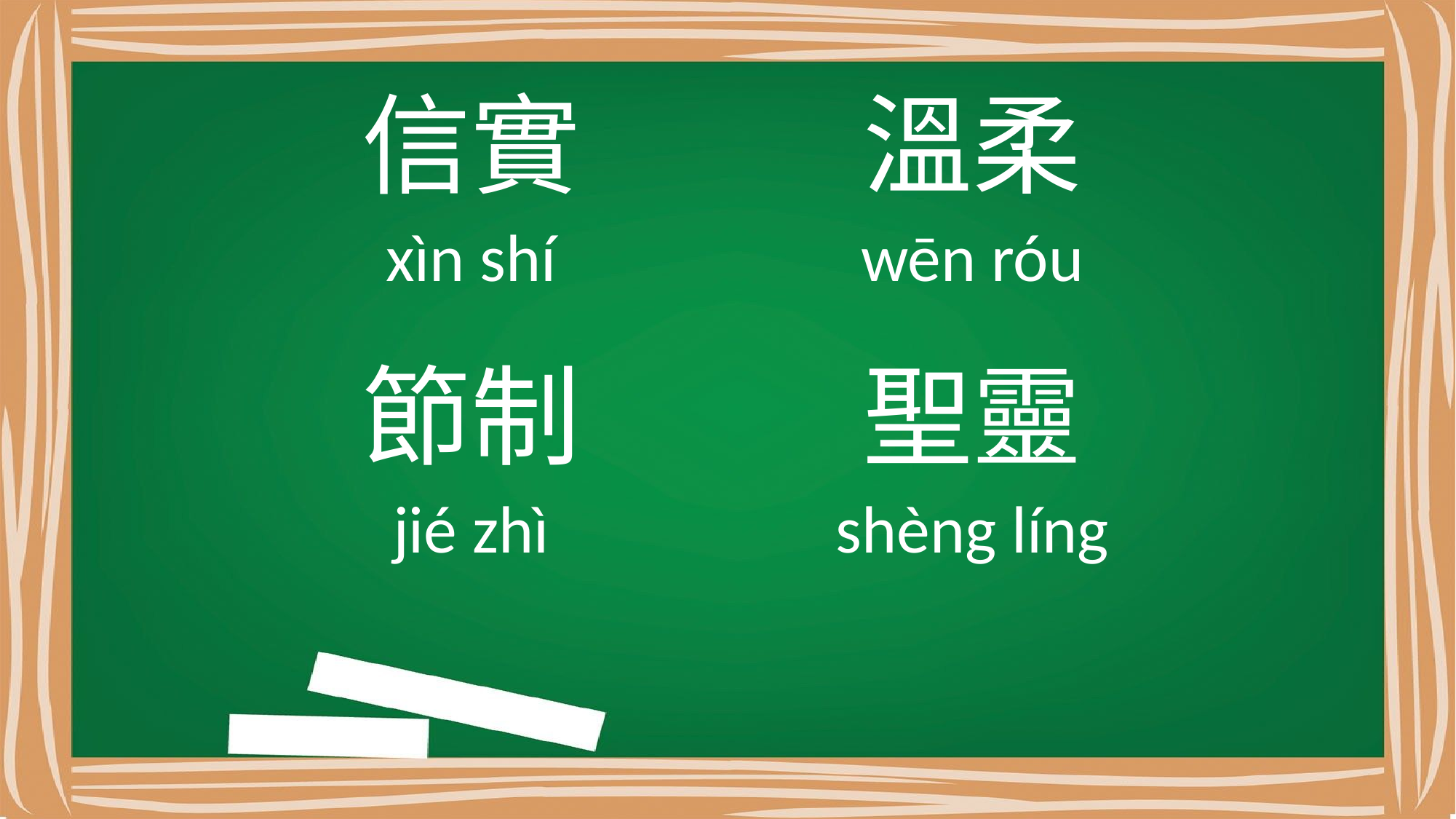

信實
xìn shí
溫柔
wēn róu
節制
jié zhì
聖靈
shèng líng